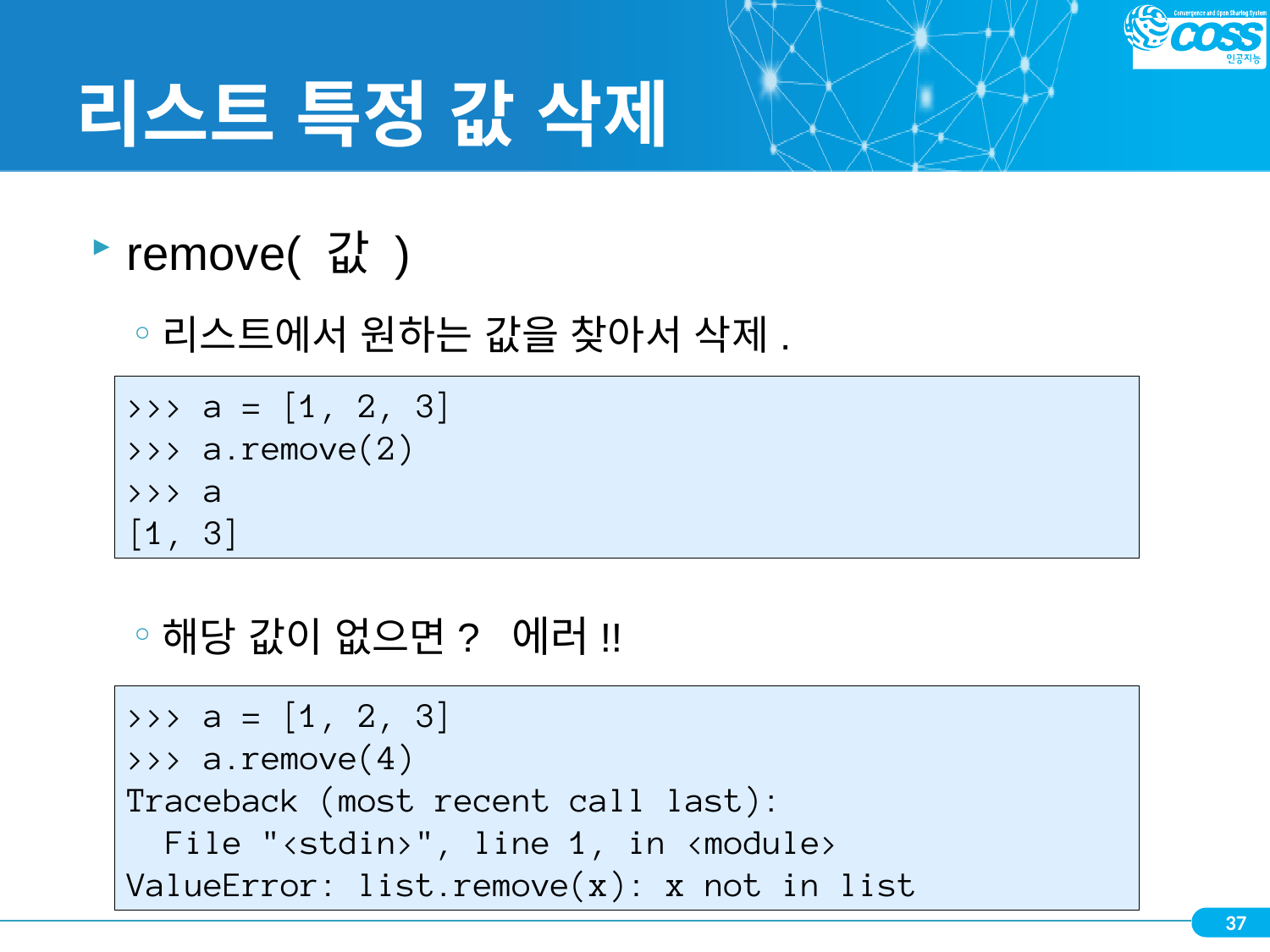

# 리스트 특정 값 삭제
remove( 값 )
리스트에서 원하는 값을 찾아서 삭제.

해당 값이 없으면?  에러!!

>>> a = [1, 2, 3]
>>> a.remove(2)
>>> a
[1, 3]
>>> a = [1, 2, 3]
>>> a.remove(4)
Traceback (most recent call last):
  File "<stdin>", line 1, in <module>
ValueError: list.remove(x): x not in list